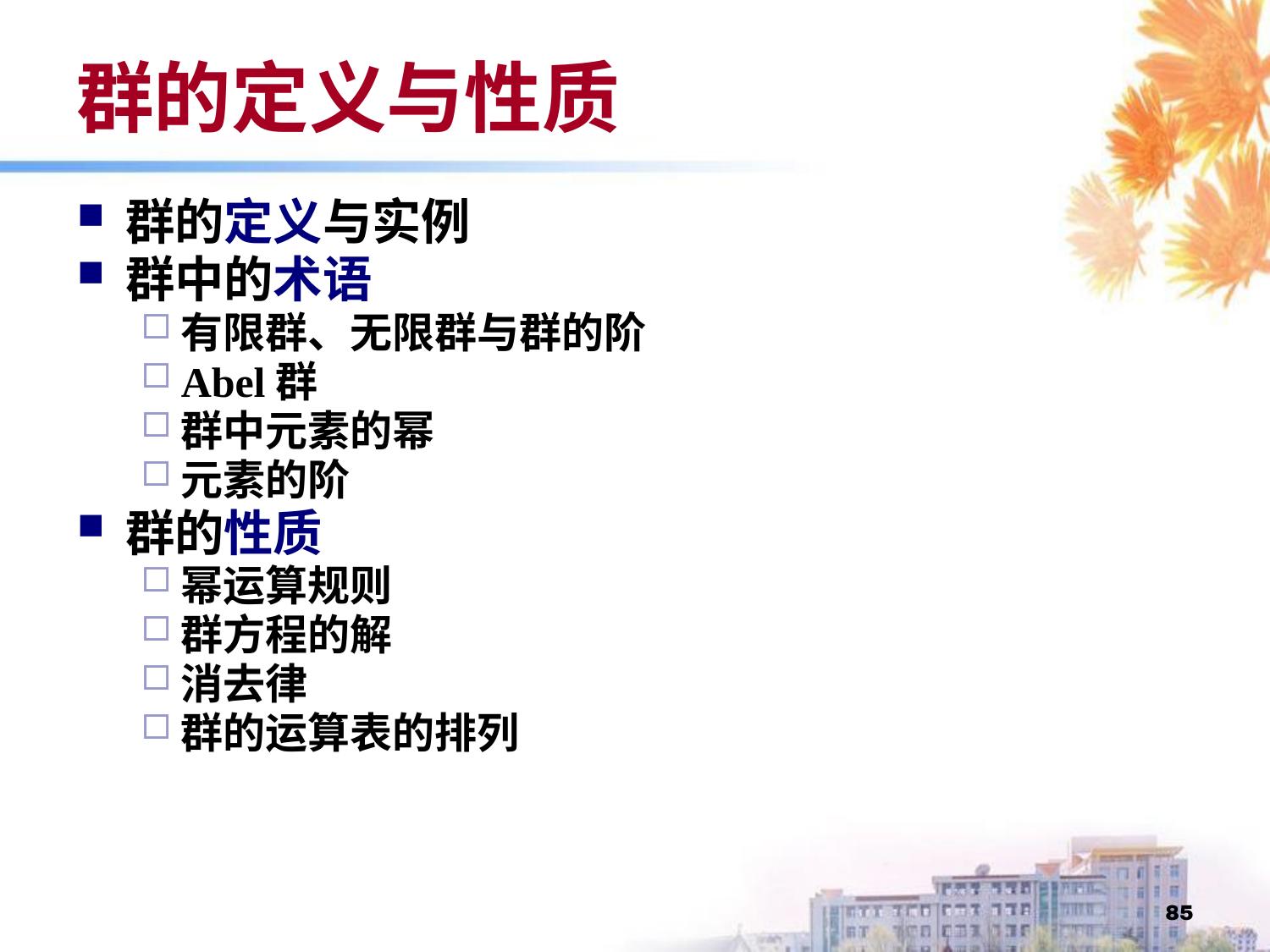

# 群的定义与性质
群的定义与实例
群中的术语
有限群、无限群与群的阶
Abel群
群中元素的幂
元素的阶
群的性质
幂运算规则
群方程的解
消去律
群的运算表的排列
85